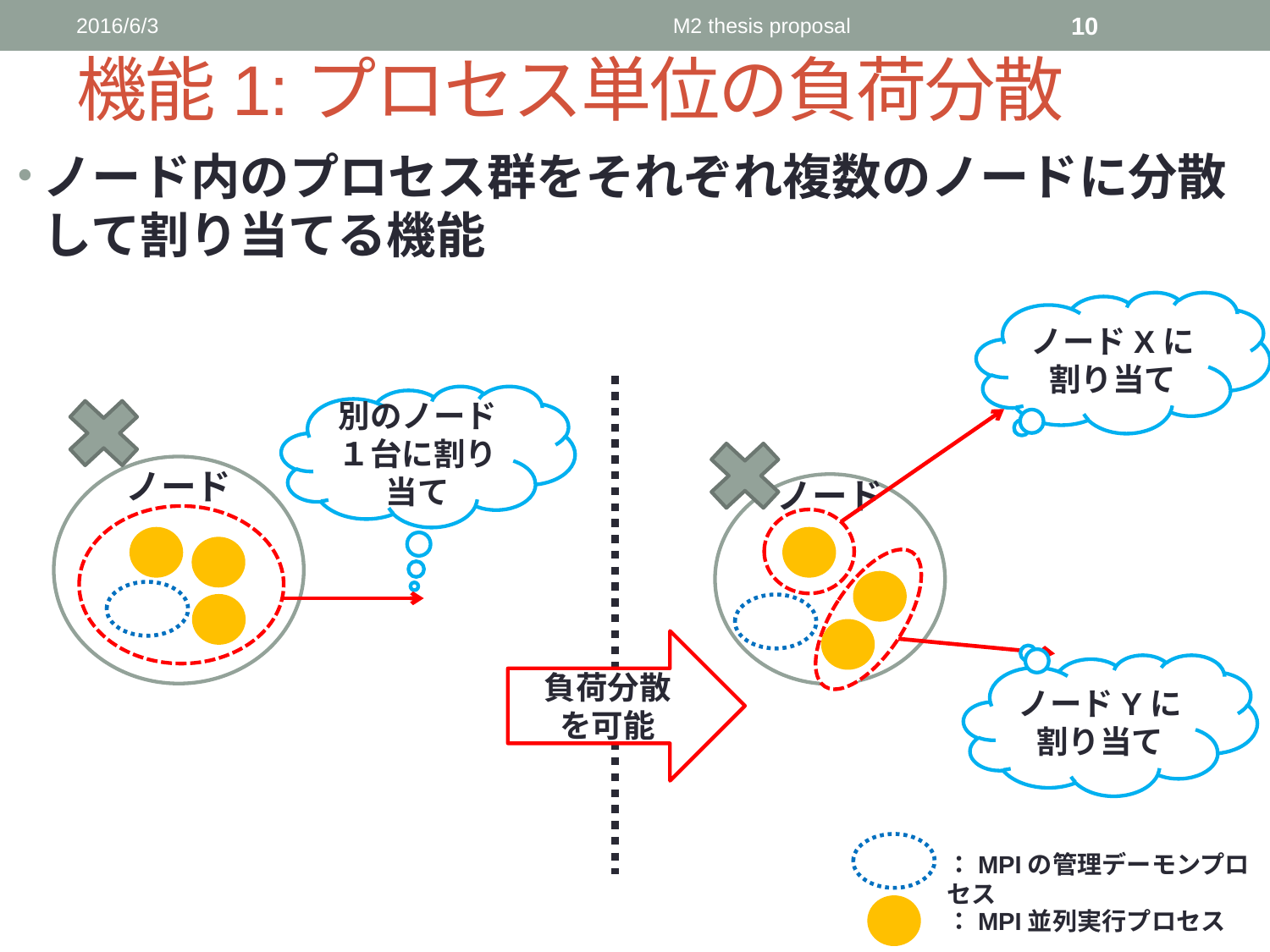

2016/6/3
M2 thesis proposal
10
# 機能1:プロセス単位の負荷分散
ノード内のプロセス群をそれぞれ複数のノードに分散して割り当てる機能

ノードXに割り当て
別のノード１台に割り当て

ノード

ノード

負荷分散
を可能
ノードYに割り当て

：MPIの管理デーモンプロセス

：MPI並列実行プロセス